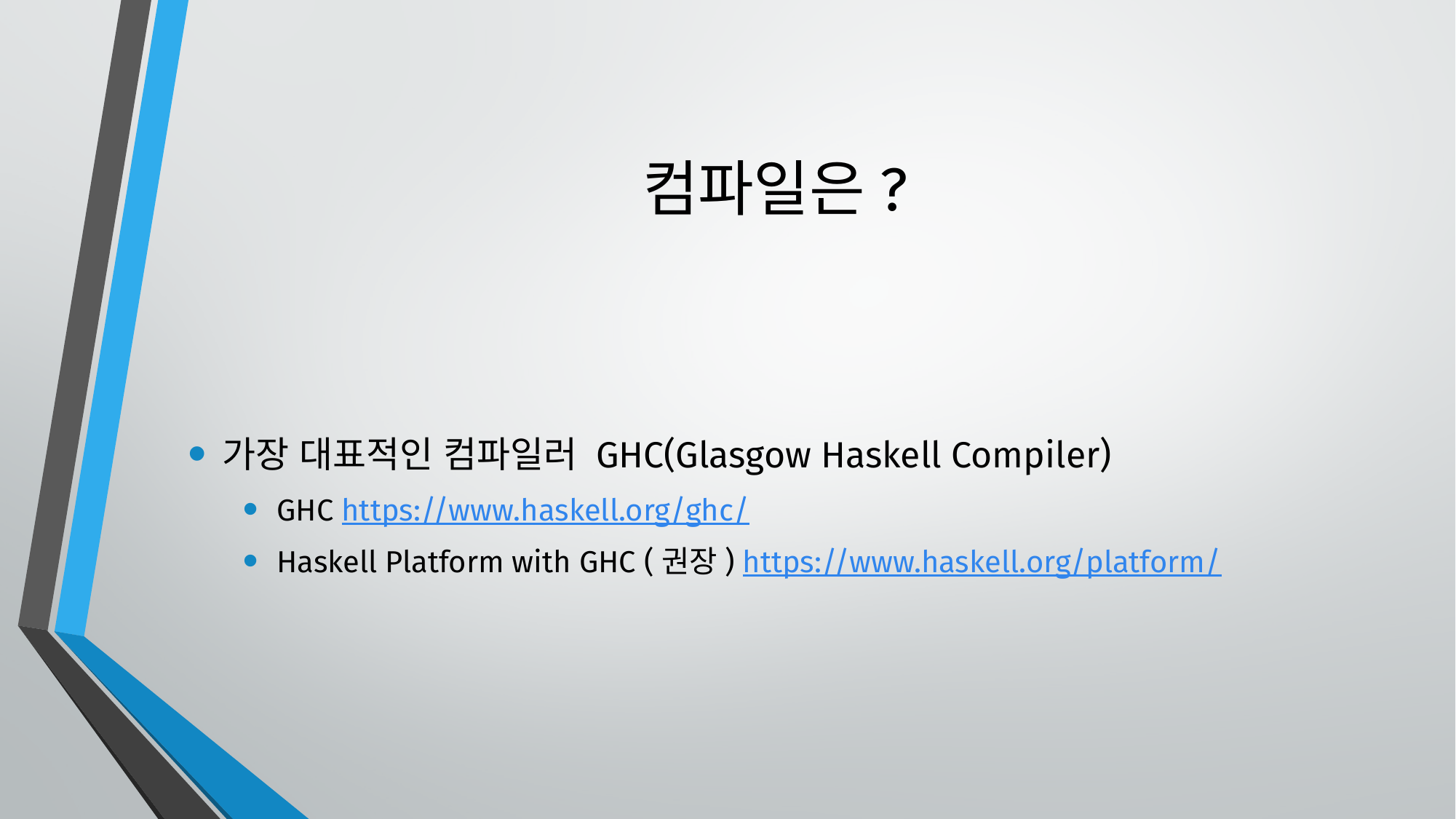

# 컴파일은?
가장 대표적인 컴파일러 GHC(Glasgow Haskell Compiler)
GHC https://www.haskell.org/ghc/
Haskell Platform with GHC (권장) https://www.haskell.org/platform/